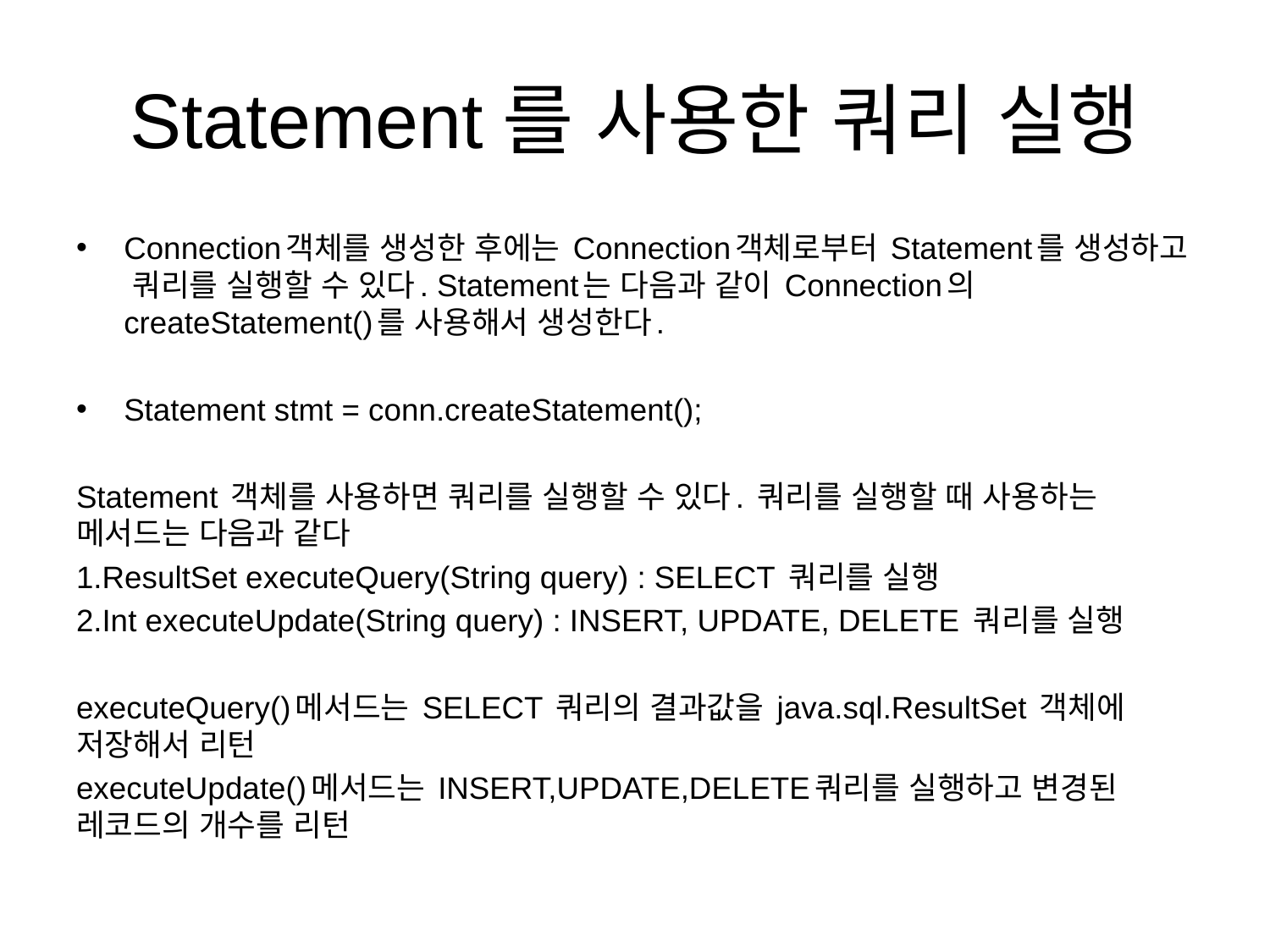

# Statement를 사용한 쿼리 실행
Connection객체를 생성한 후에는 Connection객체로부터 Statement를 생성하고  쿼리를 실행할 수 있다. Statement는 다음과 같이 Connection의 createStatement()를 사용해서 생성한다.

Statement stmt = conn.createStatement();

Statement 객체를 사용하면 쿼리를 실행할 수 있다. 쿼리를 실행할 때 사용하는 메서드는 다음과 같다
1.ResultSet executeQuery(String query) : SELECT 쿼리를 실행
2.Int executeUpdate(String query) : INSERT, UPDATE, DELETE 쿼리를 실행

executeQuery()메서드는 SELECT 쿼리의 결과값을 java.sql.ResultSet 객체에 저장해서 리턴
executeUpdate()메서드는 INSERT,UPDATE,DELETE쿼리를 실행하고 변경된 레코드의 개수를 리턴